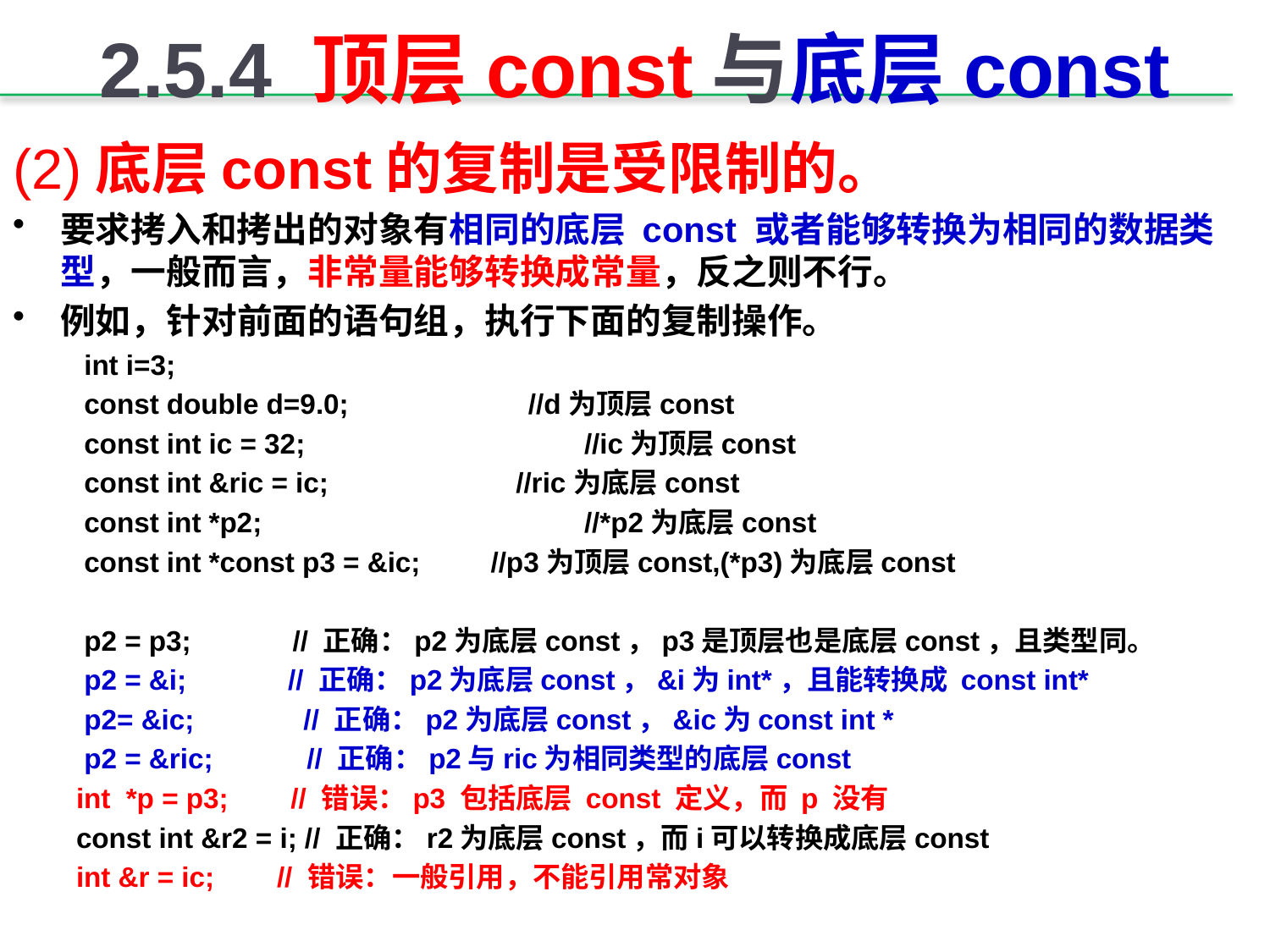

# 2.5.4 顶层const与底层const
(2)底层const的复制是受限制的。
要求拷入和拷出的对象有相同的底层 const 或者能够转换为相同的数据类型，一般而言，非常量能够转换成常量，反之则不行。
例如，针对前面的语句组，执行下面的复制操作。
 int i=3;
 const double d=9.0;                       //d为顶层const
 const int ic = 32;                         	//ic为顶层const
 const int &ric = ic;                        //ric为底层const
 const int *p2;                              	//*p2为底层const
 const int *const p3 = &ic;         //p3为顶层const,(*p3)为底层const

 p2 = p3;             // 正确：p2为底层const，p3是顶层也是底层const，且类型同。
 p2 = &i;             // 正确：p2为底层const，&i为int*，且能转换成 const int*
 p2= &ic;              // 正确：p2为底层const，&ic为const int *
 p2 = &ric;            // 正确：p2与ric为相同类型的底层const
int  *p = p3;        // 错误：p3 包括底层 const 定义，而 p 没有
const int &r2 = i; // 正确：r2为底层const，而i可以转换成底层const
int &r = ic;        // 错误：一般引用，不能引用常对象